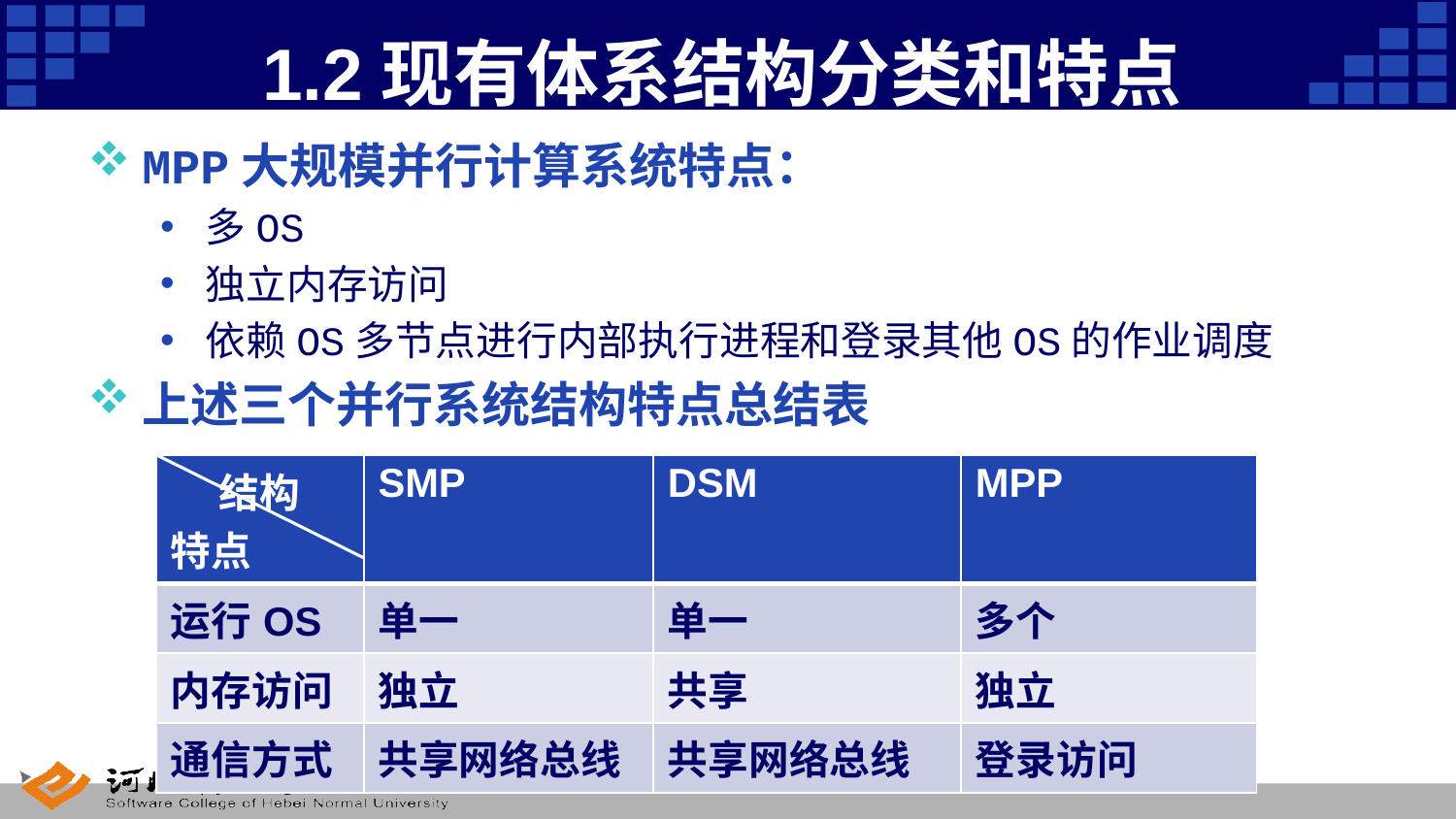

# 1.2现有体系结构分类和特点
MPP大规模并行计算系统特点：
多OS
独立内存访问
依赖OS多节点进行内部执行进程和登录其他OS的作业调度
上述三个并行系统结构特点总结表
| 结构 特点 | SMP | DSM | MPP |
| --- | --- | --- | --- |
| 运行OS | 单一 | 单一 | 多个 |
| 内存访问 | 独立 | 共享 | 独立 |
| 通信方式 | 共享网络总线 | 共享网络总线 | 登录访问 |